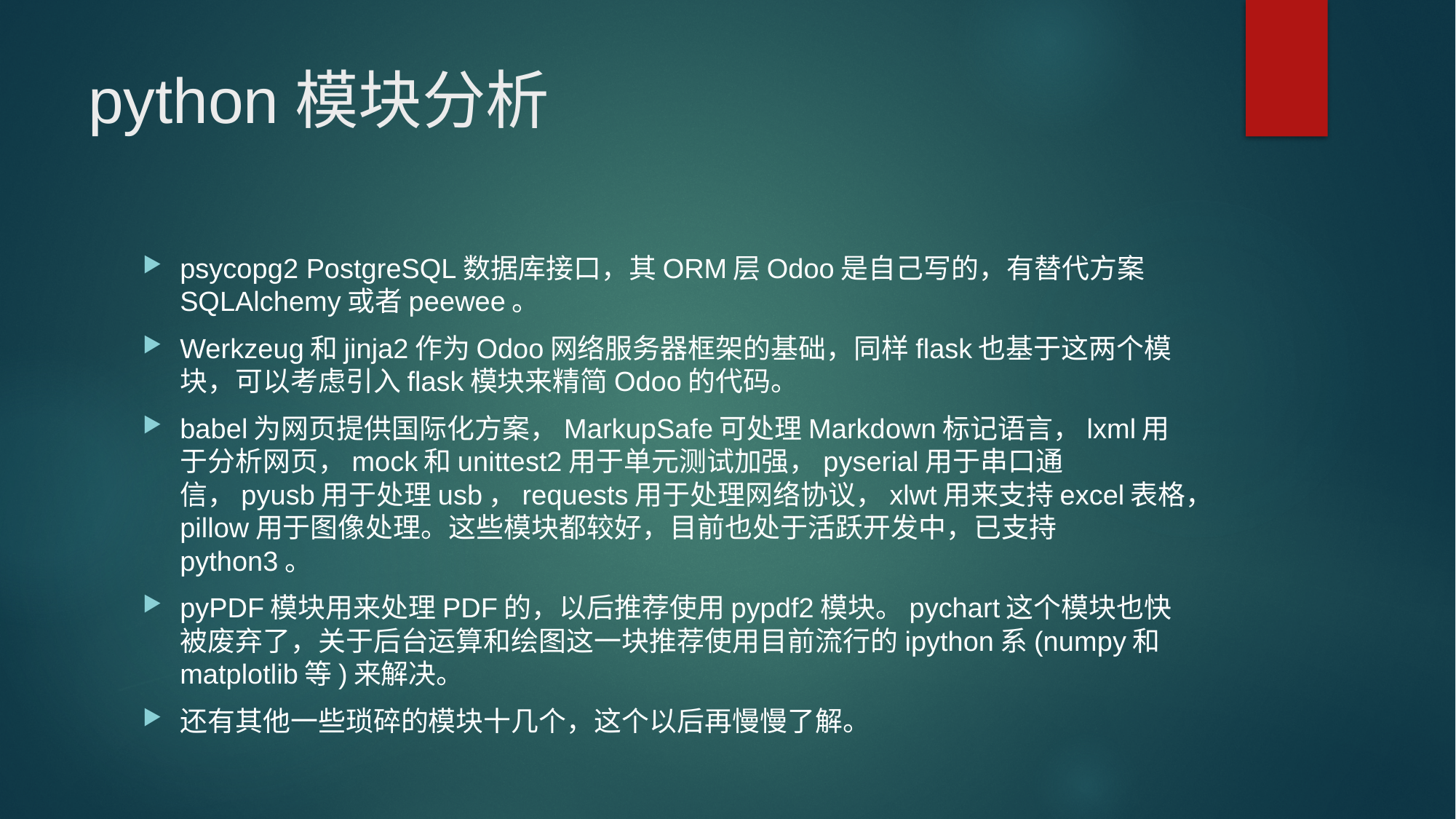

# python模块分析
psycopg2 PostgreSQL数据库接口，其ORM层Odoo是自己写的，有替代方案SQLAlchemy或者peewee。
Werkzeug和jinja2作为Odoo网络服务器框架的基础，同样flask也基于这两个模块，可以考虑引入flask模块来精简Odoo的代码。
babel为网页提供国际化方案，MarkupSafe可处理Markdown标记语言，lxml用于分析网页，mock和unittest2用于单元测试加强，pyserial用于串口通信，pyusb用于处理usb，requests用于处理网络协议，xlwt用来支持excel表格，pillow用于图像处理。这些模块都较好，目前也处于活跃开发中，已支持python3。
pyPDF模块用来处理PDF的，以后推荐使用pypdf2模块。pychart这个模块也快被废弃了，关于后台运算和绘图这一块推荐使用目前流行的ipython系(numpy和matplotlib等)来解决。
还有其他一些琐碎的模块十几个，这个以后再慢慢了解。